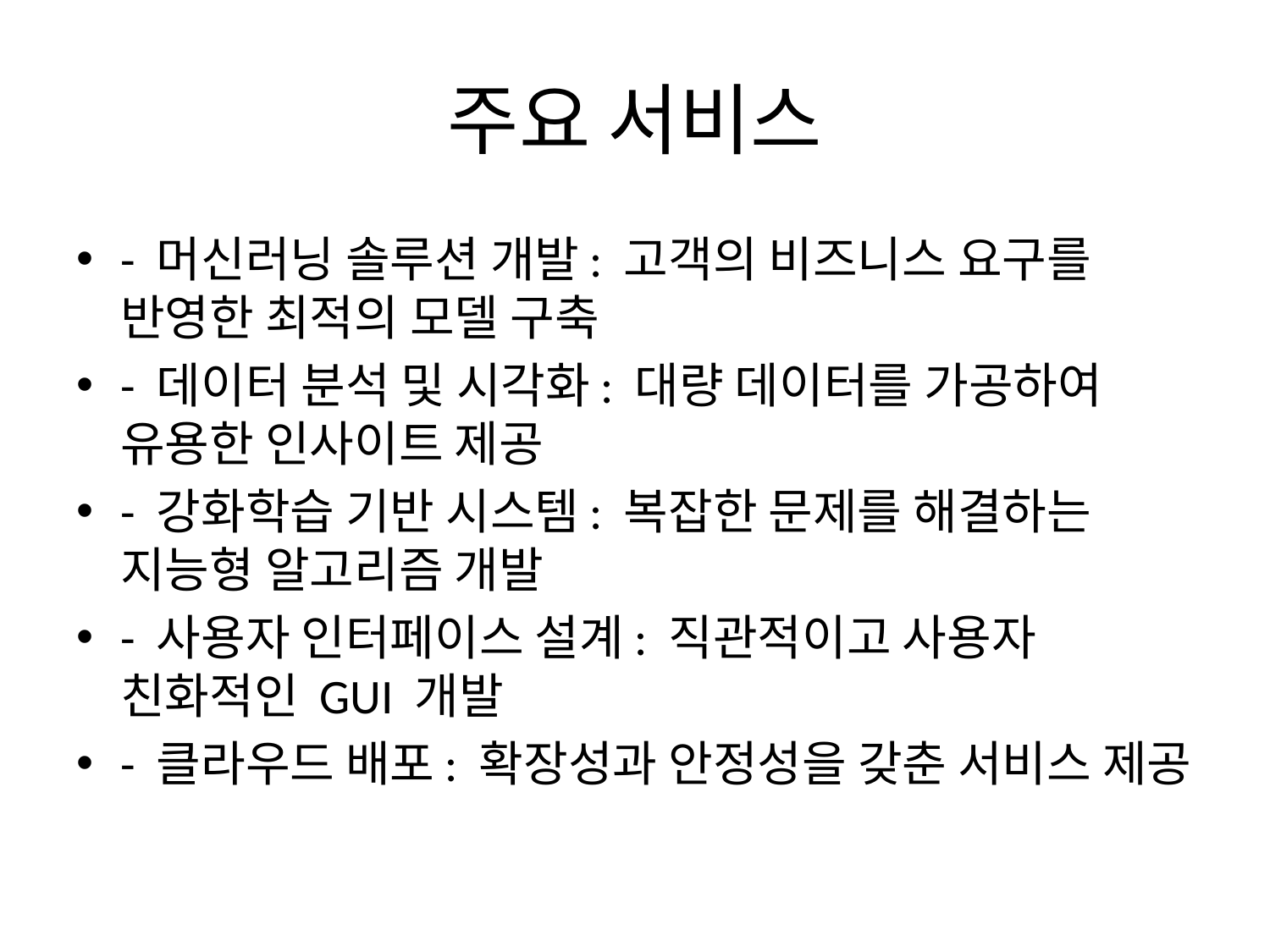

# 주요 서비스
- 머신러닝 솔루션 개발: 고객의 비즈니스 요구를 반영한 최적의 모델 구축
- 데이터 분석 및 시각화: 대량 데이터를 가공하여 유용한 인사이트 제공
- 강화학습 기반 시스템: 복잡한 문제를 해결하는 지능형 알고리즘 개발
- 사용자 인터페이스 설계: 직관적이고 사용자 친화적인 GUI 개발
- 클라우드 배포: 확장성과 안정성을 갖춘 서비스 제공